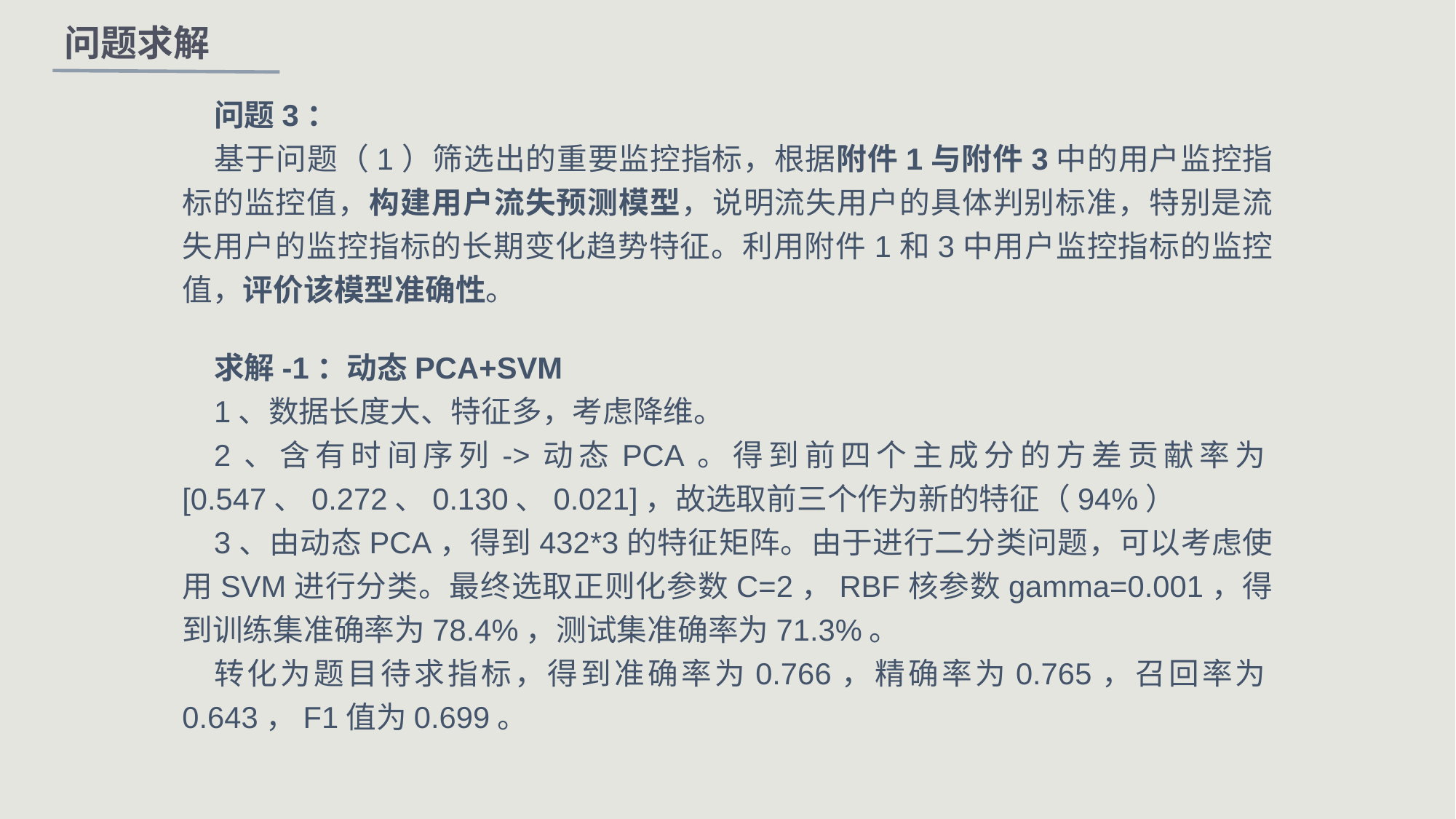

问题求解
问题3：
基于问题（1）筛选出的重要监控指标，根据附件1与附件3中的用户监控指标的监控值，构建用户流失预测模型，说明流失用户的具体判别标准，特别是流失用户的监控指标的长期变化趋势特征。利用附件1和3中用户监控指标的监控值，评价该模型准确性。

求解-1：动态PCA+SVM
1、数据长度大、特征多，考虑降维。
2、含有时间序列->动态PCA。得到前四个主成分的方差贡献率为[0.547、0.272、0.130、0.021]，故选取前三个作为新的特征（94%）
3、由动态PCA，得到432*3的特征矩阵。由于进行二分类问题，可以考虑使用SVM进行分类。最终选取正则化参数C=2，RBF核参数gamma=0.001，得到训练集准确率为78.4%，测试集准确率为71.3%。
转化为题目待求指标，得到准确率为0.766，精确率为0.765，召回率为0.643，F1值为0.699。